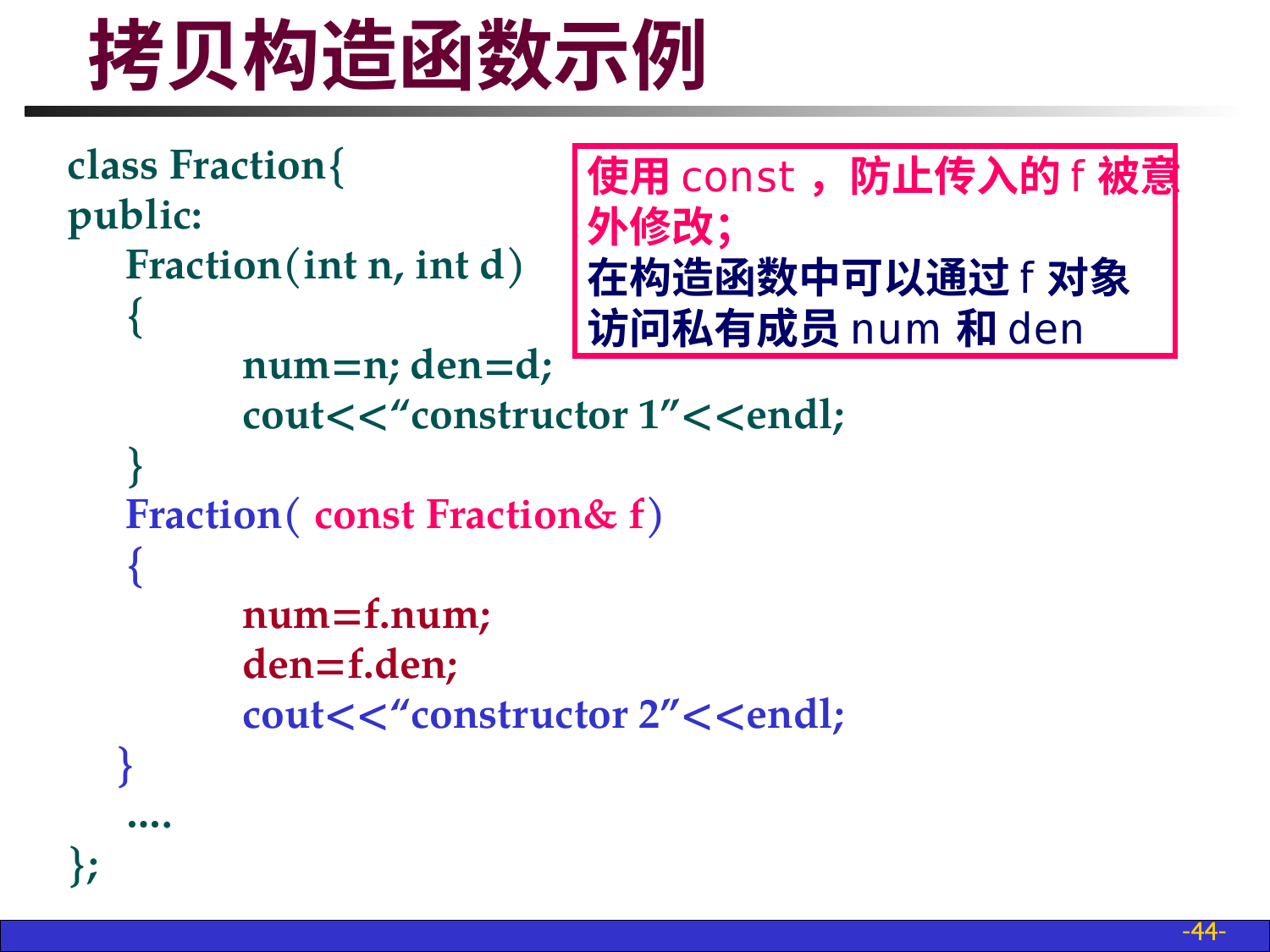

# 拷贝构造函数示例
class Fraction{
public:
	 Fraction(int n, int d)
	 {
		num=n; den=d;
		cout<<“constructor 1”<<endl;
	 }
	 Fraction( const Fraction& f)
	 {
	  	num=f.num;
   		den=f.den;
	 	cout<<“constructor 2”<<endl;
	}
	 ….
};
使用const，防止传入的f被意
外修改；
在构造函数中可以通过f对象
访问私有成员num和den
-44-